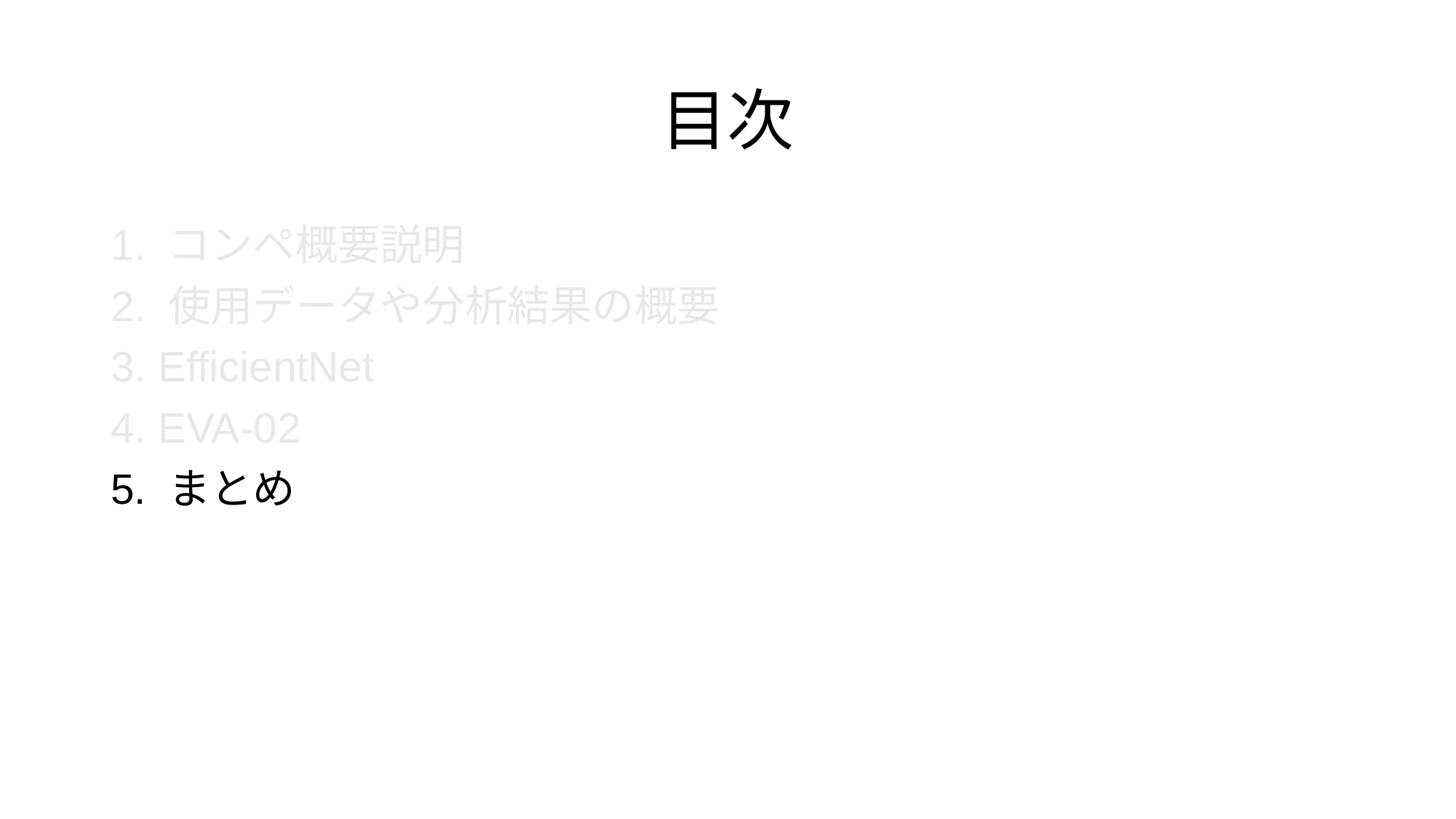

# 目次
1. コンペ概要説明
2. 使用データや分析結果の概要
3. EfficientNet
4. EVA-02
5. まとめ